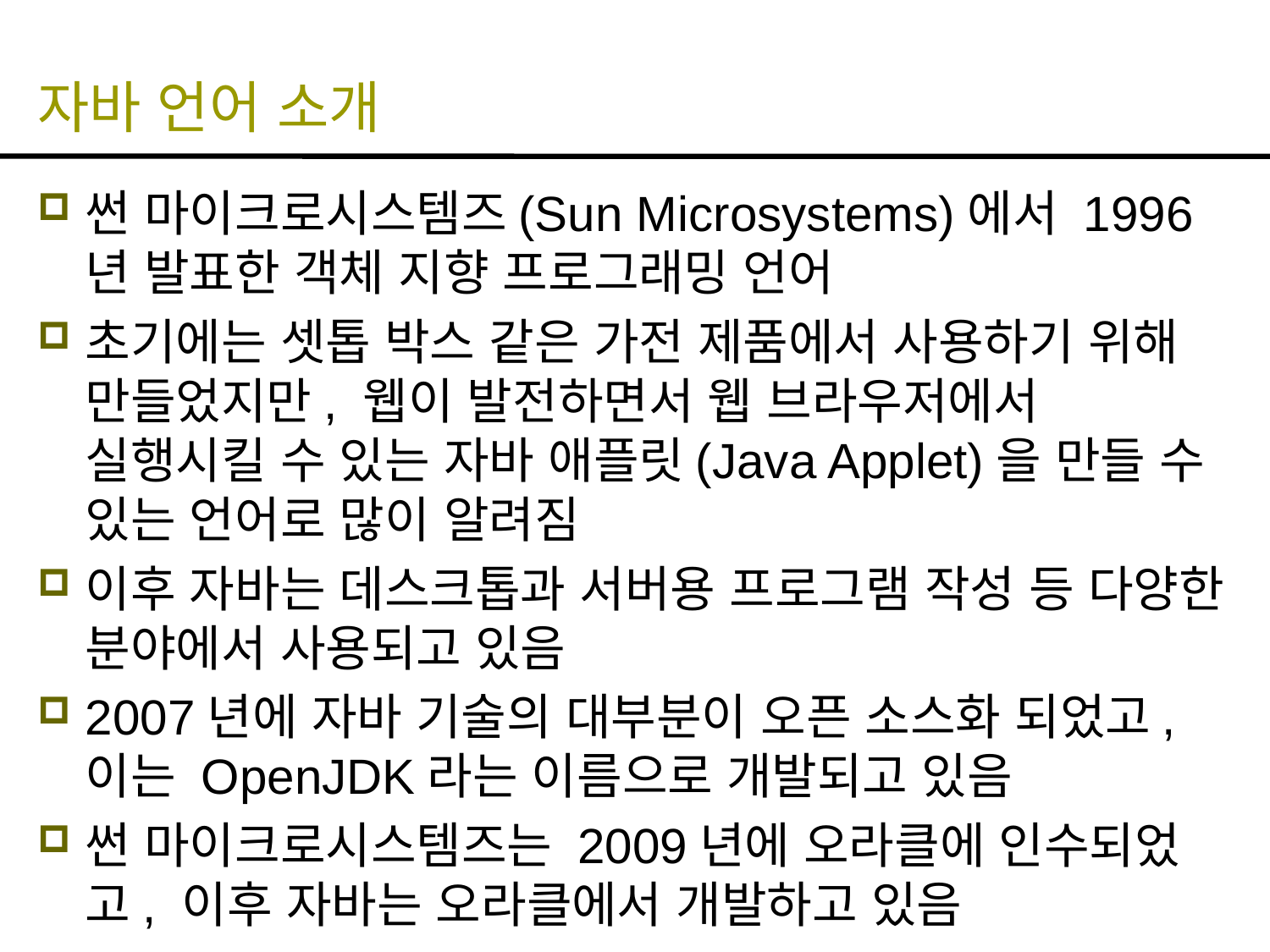

# 자바 언어 소개
썬 마이크로시스템즈(Sun Microsystems)에서 1996년 발표한 객체 지향 프로그래밍 언어
초기에는 셋톱 박스 같은 가전 제품에서 사용하기 위해 만들었지만, 웹이 발전하면서 웹 브라우저에서 실행시킬 수 있는 자바 애플릿(Java Applet)을 만들 수 있는 언어로 많이 알려짐
이후 자바는 데스크톱과 서버용 프로그램 작성 등 다양한 분야에서 사용되고 있음
2007년에 자바 기술의 대부분이 오픈 소스화 되었고, 이는 OpenJDK라는 이름으로 개발되고 있음
썬 마이크로시스템즈는 2009년에 오라클에 인수되었고, 이후 자바는 오라클에서 개발하고 있음